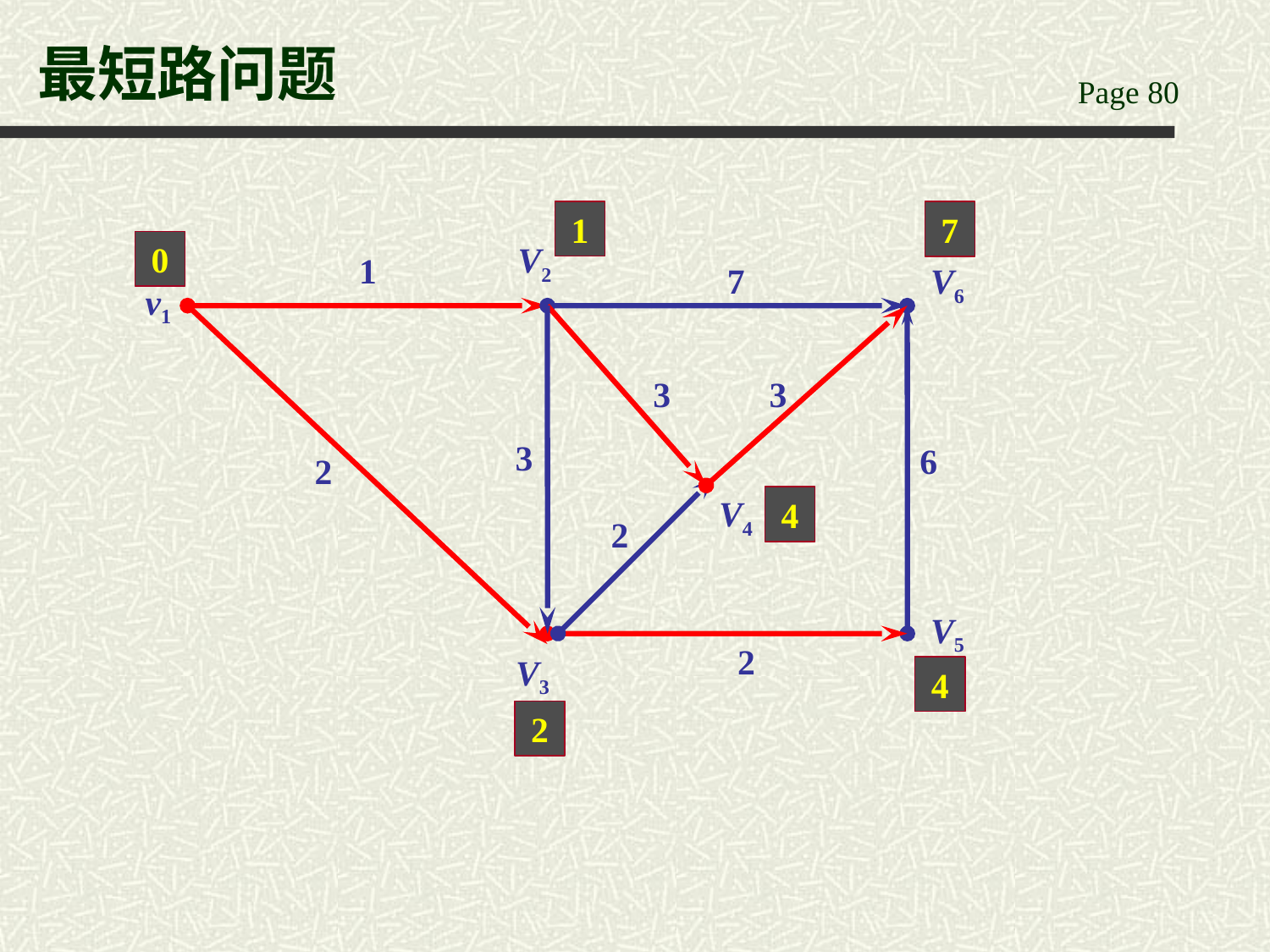

# 最短路问题
1
7
0
V2
1
7
V6
v1

3
3
3
6
2

V4
4
2
V5
2

V3
4
2